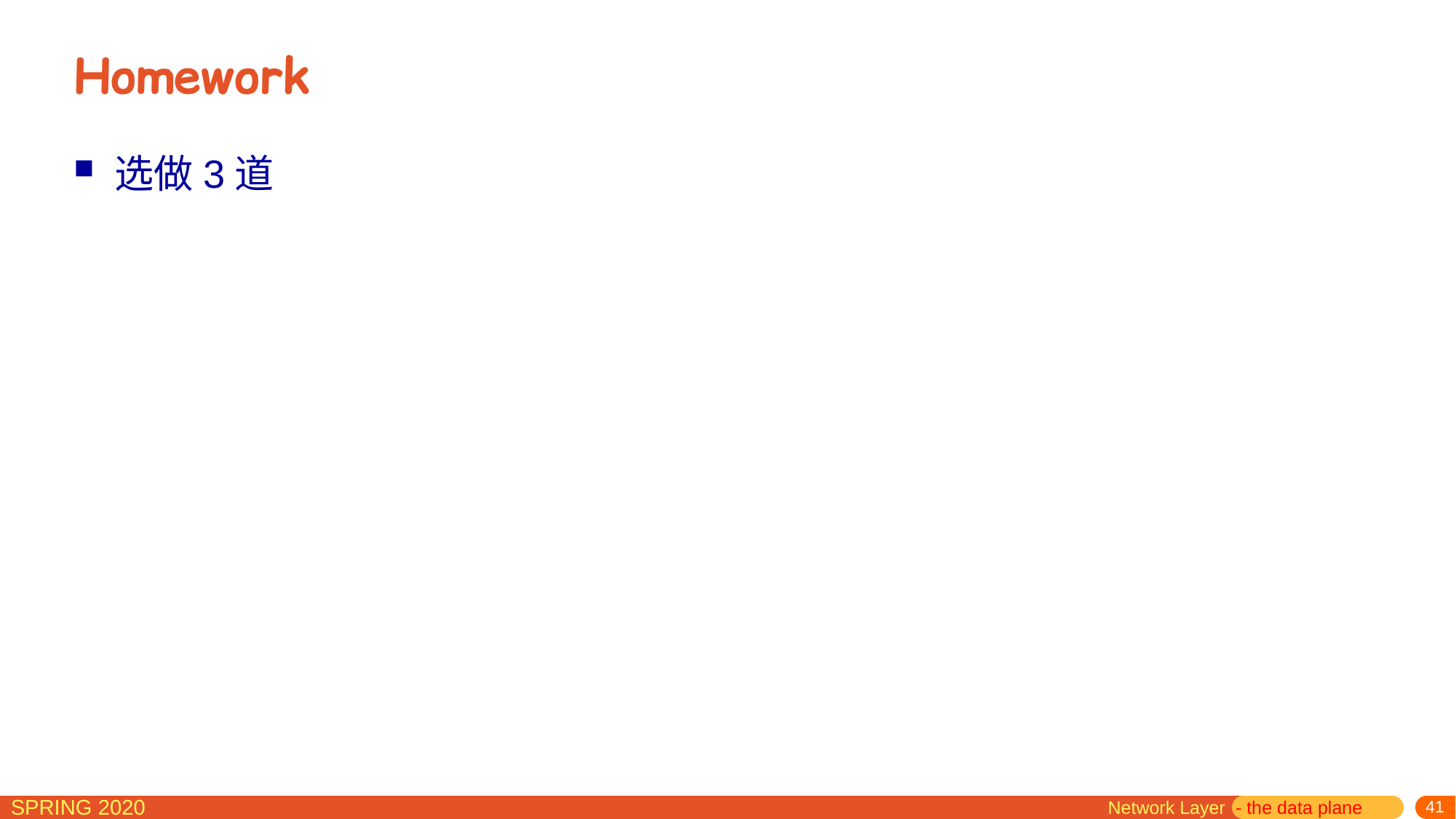

# Homework
选做3道

Network Layer  - the data plane